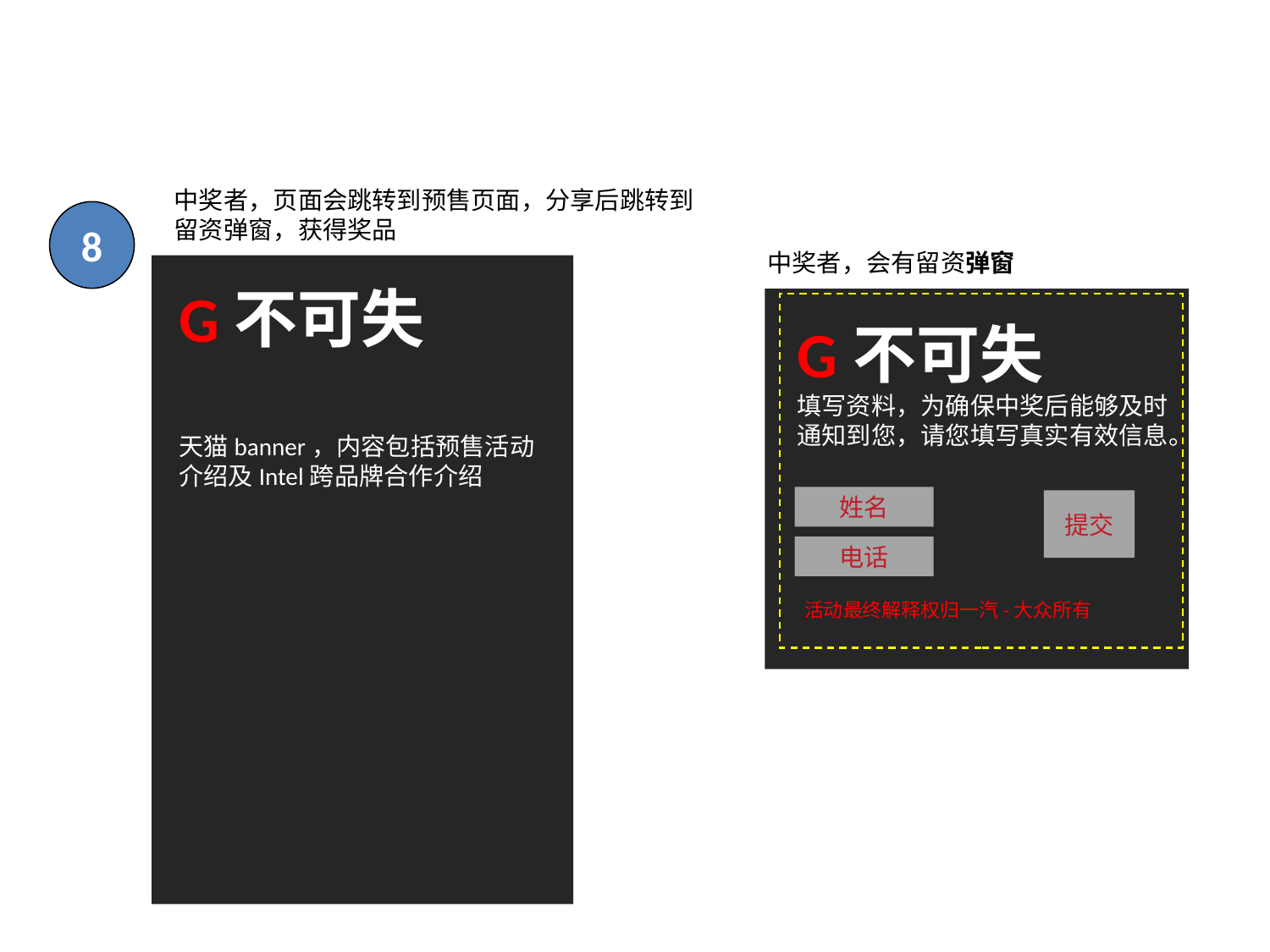

中奖者，页面会跳转到预售页面，分享后跳转到留资弹窗，获得奖品
8
中奖者，会有留资弹窗

G不可失

天猫banner，内容包括预售活动介绍及Intel跨品牌合作介绍

G不可失
填写资料，为确保中奖后能够及时通知到您，请您填写真实有效信息。
姓名
提交
电话
活动最终解释权归一汽-大众所有